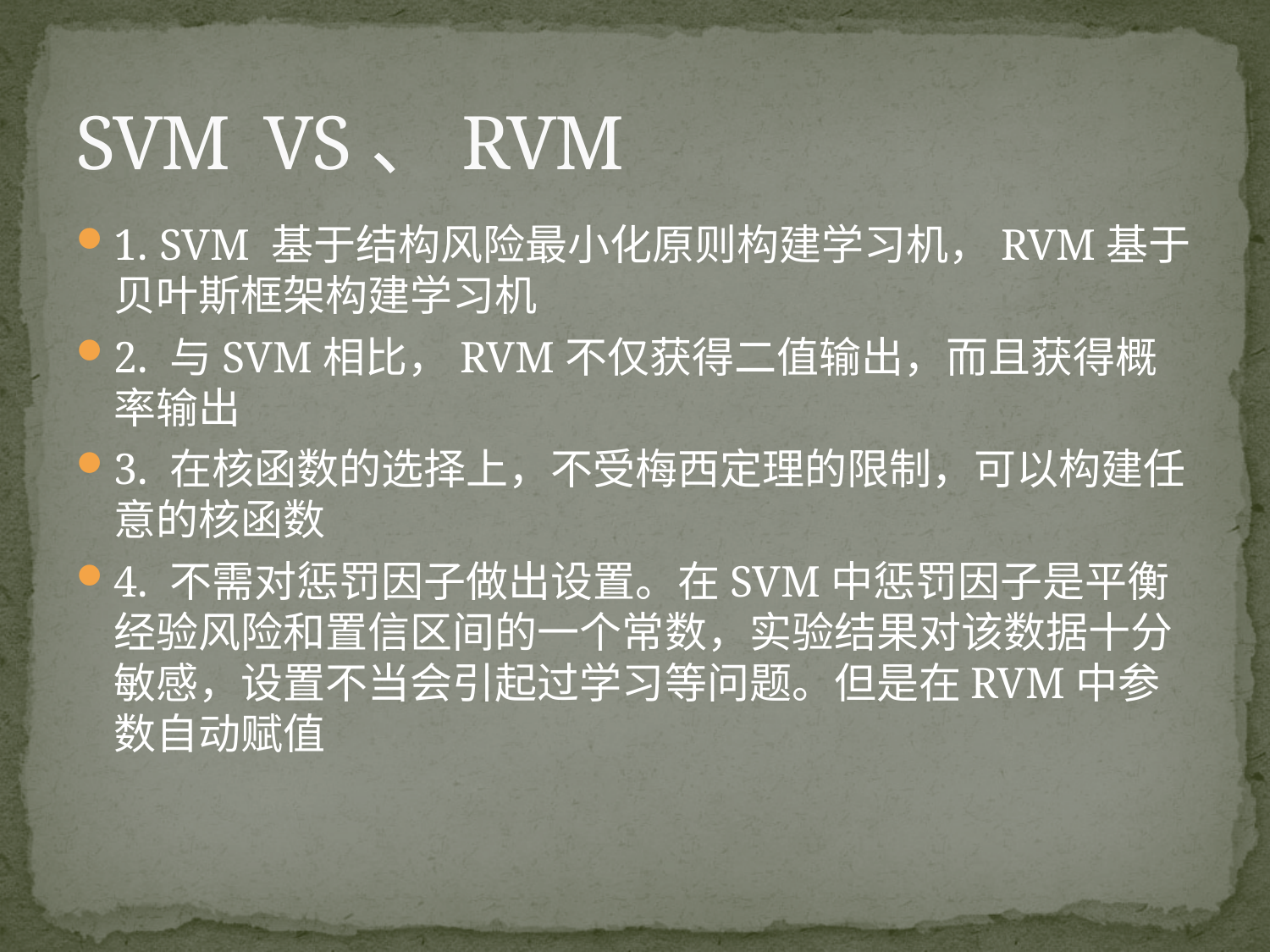

# SVM  VS、RVM
1. SVM 基于结构风险最小化原则构建学习机，RVM基于贝叶斯框架构建学习机
2. 与SVM相比，RVM不仅获得二值输出，而且获得概率输出
3. 在核函数的选择上，不受梅西定理的限制，可以构建任意的核函数
4. 不需对惩罚因子做出设置。在SVM中惩罚因子是平衡经验风险和置信区间的一个常数，实验结果对该数据十分敏感，设置不当会引起过学习等问题。但是在RVM中参数自动赋值